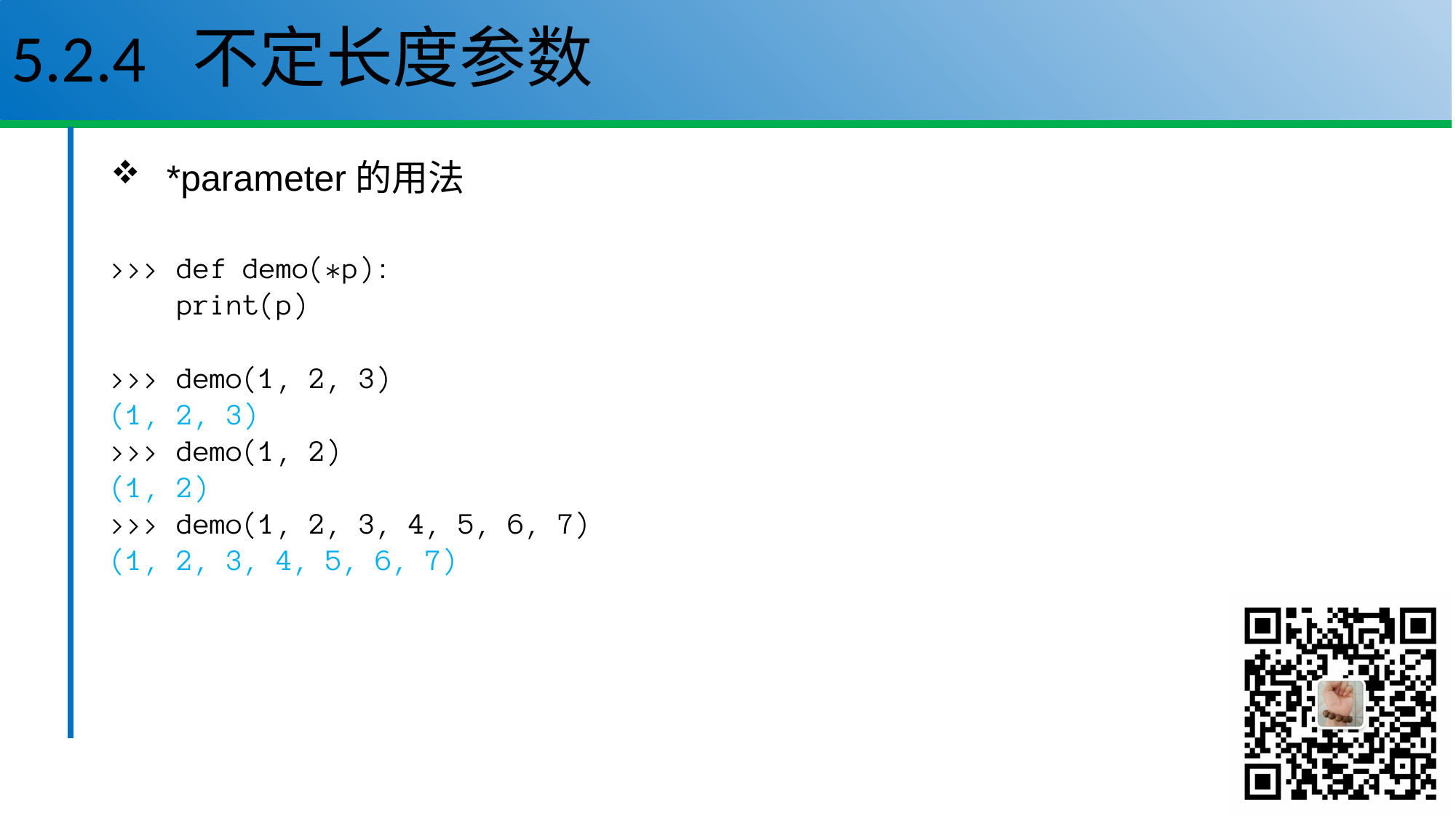

# 5.2.4  不定长度参数
*parameter的用法

>>> def demo(*p):
    print(p)

>>> demo(1, 2, 3)
(1, 2, 3)
>>> demo(1, 2)
(1, 2)
>>> demo(1, 2, 3, 4, 5, 6, 7)
(1, 2, 3, 4, 5, 6, 7)
16